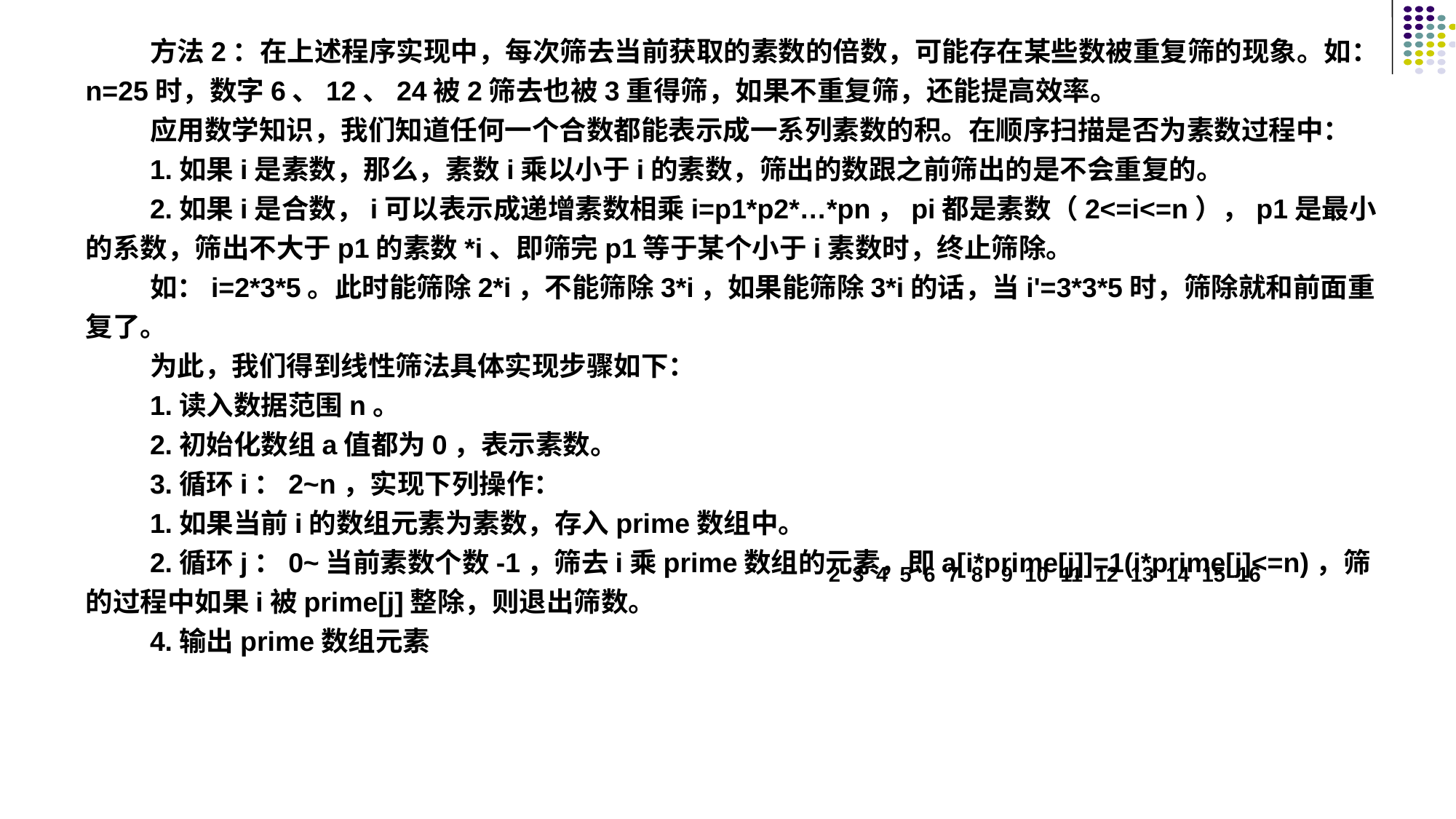

方法2：在上述程序实现中，每次筛去当前获取的素数的倍数，可能存在某些数被重复筛的现象。如：n=25时，数字6、12、24被2筛去也被3重得筛，如果不重复筛，还能提高效率。
应用数学知识，我们知道任何一个合数都能表示成一系列素数的积。在顺序扫描是否为素数过程中：
1.如果i是素数，那么，素数i乘以小于i的素数，筛出的数跟之前筛出的是不会重复的。
2.如果i是合数，i可以表示成递增素数相乘i=p1*p2*…*pn，pi都是素数（2<=i<=n），p1是最小的系数，筛出不大于p1的素数*i、即筛完p1等于某个小于i素数时，终止筛除。
如：i=2*3*5。此时能筛除2*i，不能筛除3*i，如果能筛除3*i的话，当i'=3*3*5时，筛除就和前面重复了。
为此，我们得到线性筛法具体实现步骤如下：
1.读入数据范围n。
2.初始化数组a值都为0，表示素数。
3.循环i：2~n，实现下列操作：
1.如果当前i的数组元素为素数，存入prime数组中。
2.循环j：0~当前素数个数-1，筛去i乘prime数组的元素，即a[i*prime[j]]=1(i*prime[j]<=n)，筛的过程中如果i被prime[j]整除，则退出筛数。
4.输出prime数组元素

2  3  4  5  6  7  8   9  10  11  12  13  14  15  16